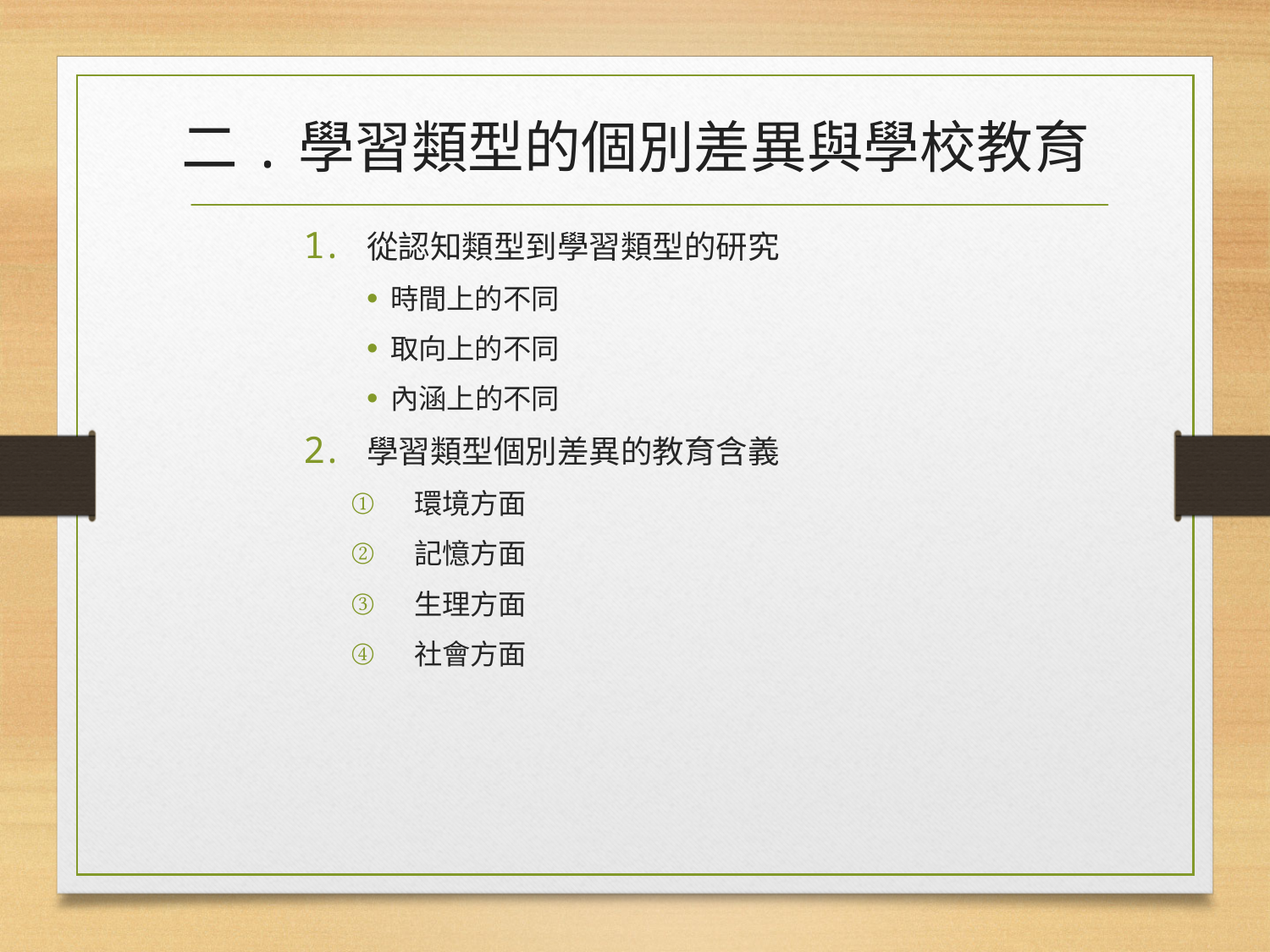

# 二.學習類型的個別差異與學校教育
從認知類型到學習類型的研究
時間上的不同
取向上的不同
內涵上的不同
學習類型個別差異的教育含義
環境方面
記憶方面
生理方面
社會方面